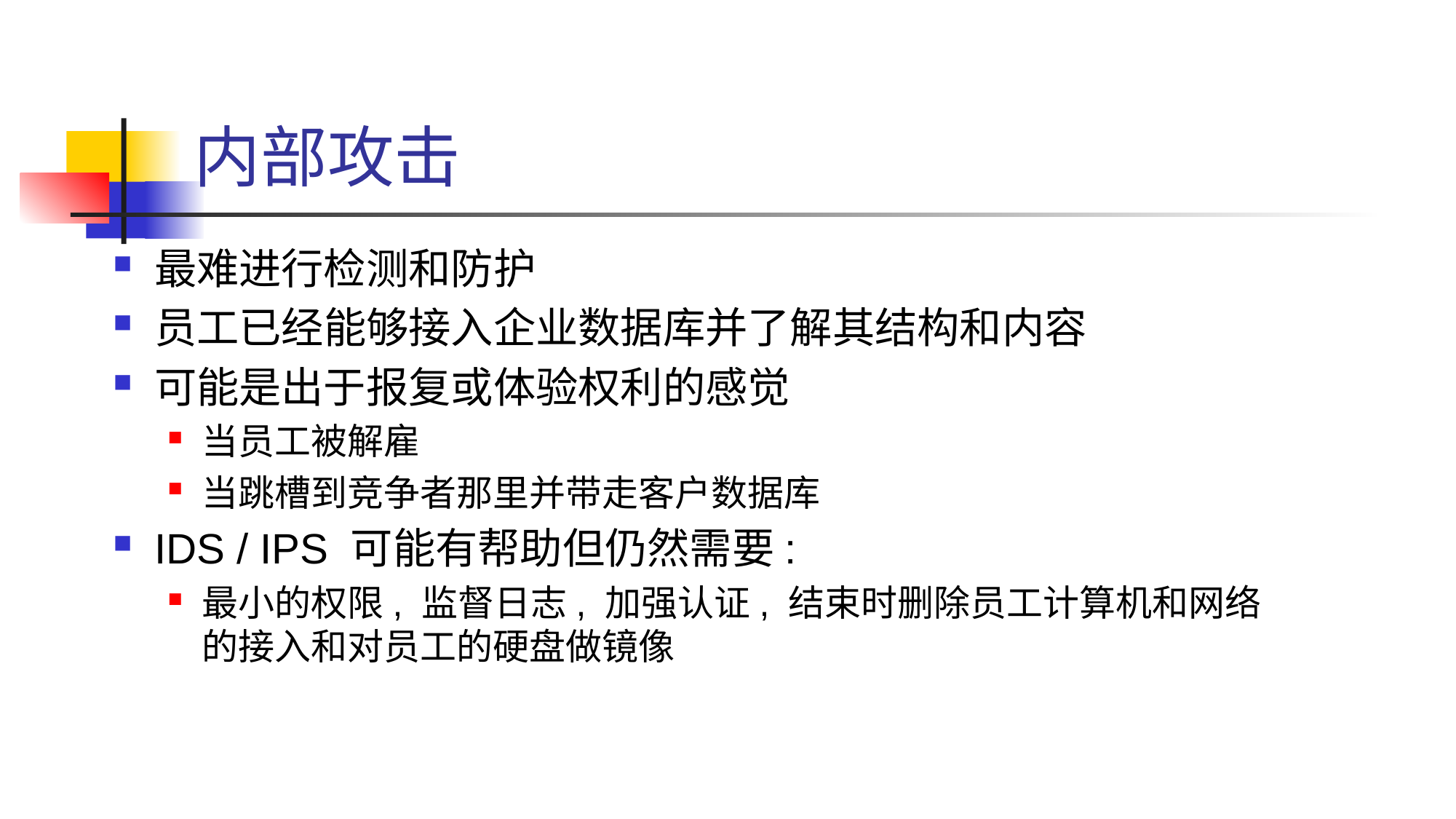

# 内部攻击
最难进行检测和防护
员工已经能够接入企业数据库并了解其结构和内容
可能是出于报复或体验权利的感觉
当员工被解雇
当跳槽到竞争者那里并带走客户数据库
IDS / IPS 可能有帮助但仍然需要:
最小的权限, 监督日志, 加强认证, 结束时删除员工计算机和网络的接入和对员工的硬盘做镜像